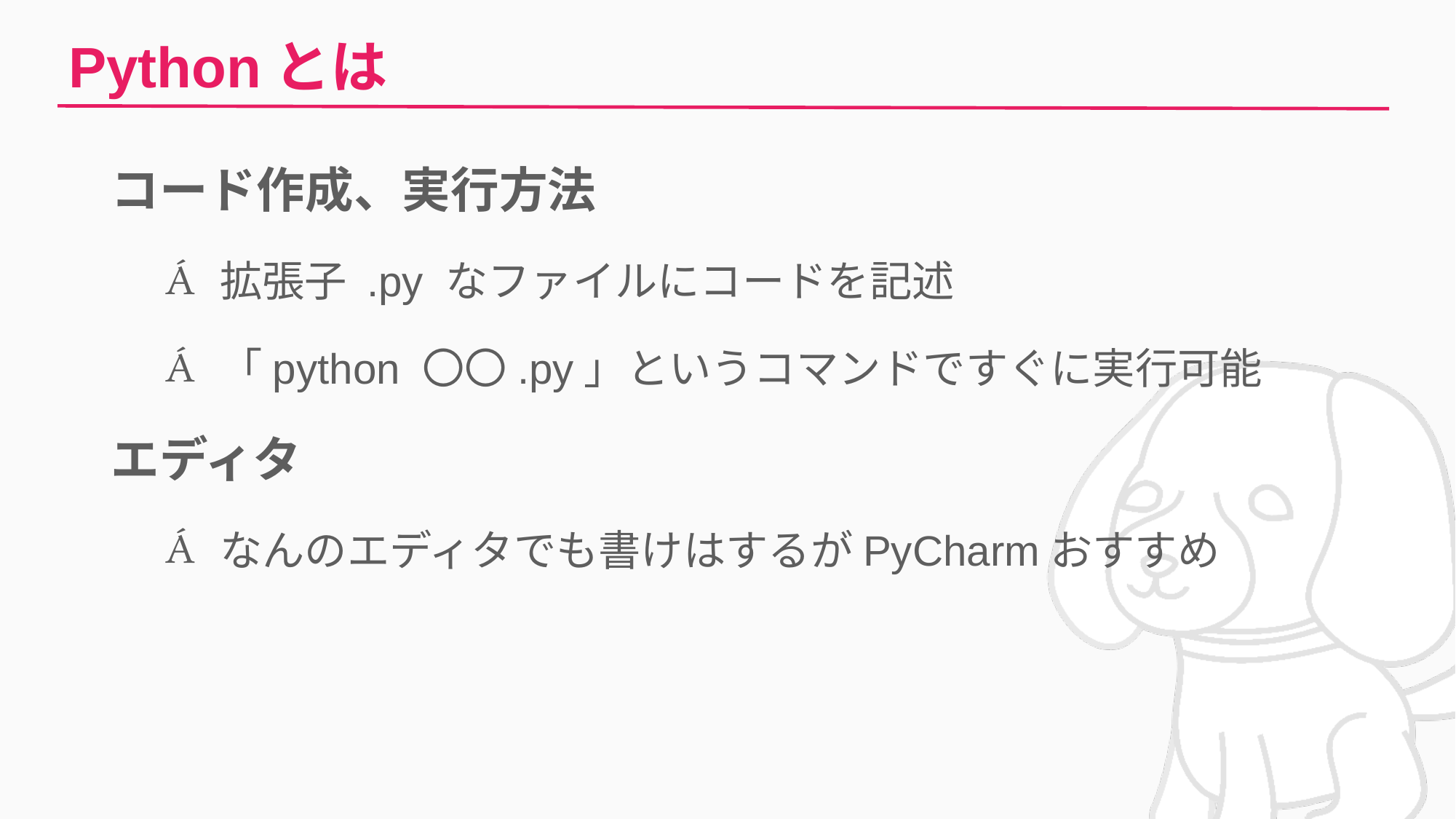

# Pythonとは
コード作成、実行方法
拡張子 .py なファイルにコードを記述
「python 〇〇.py」というコマンドですぐに実行可能
エディタ
なんのエディタでも書けはするがPyCharmおすすめ